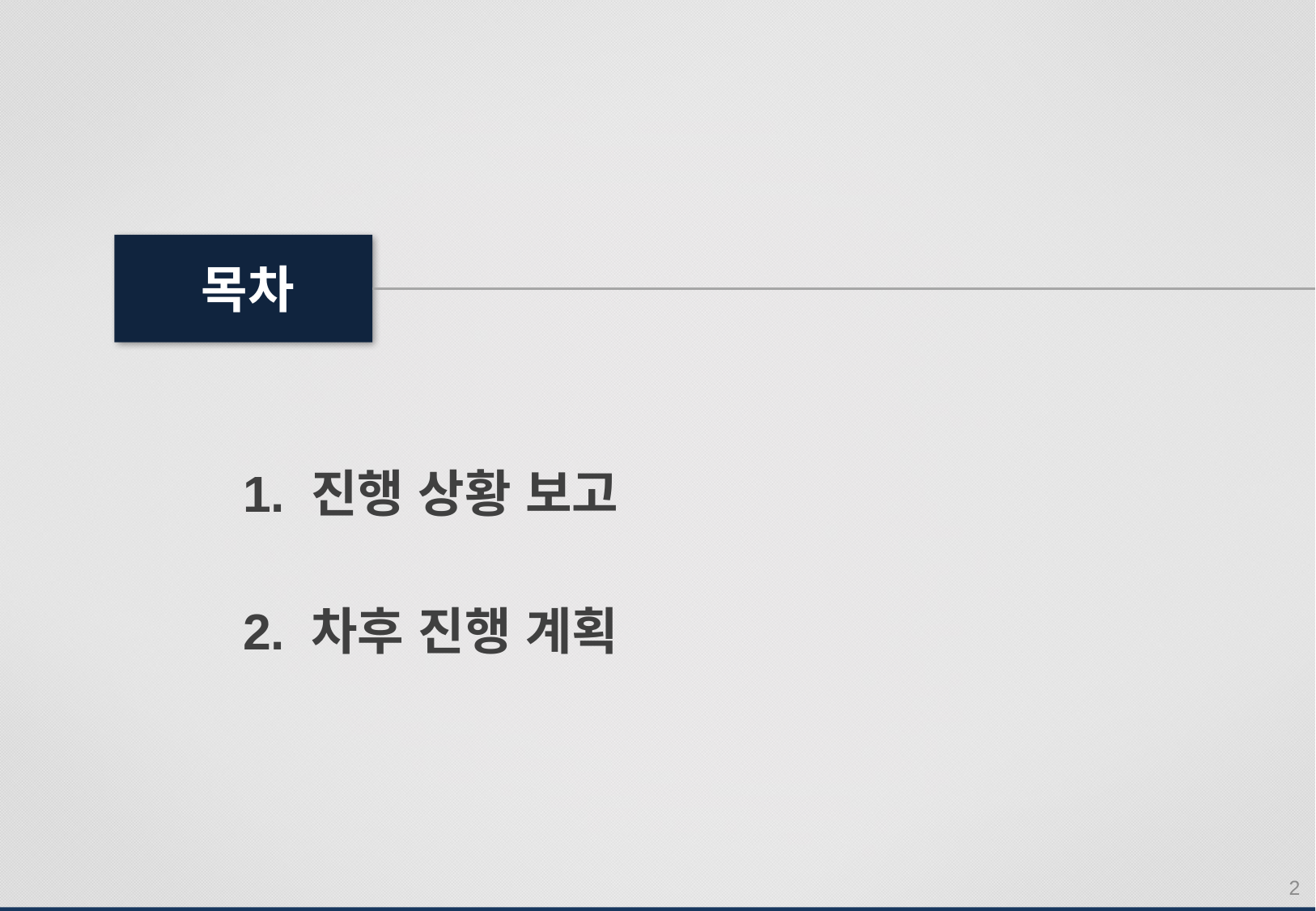

목차
1. 진행 상황 보고
2. 차후 진행 계획
2